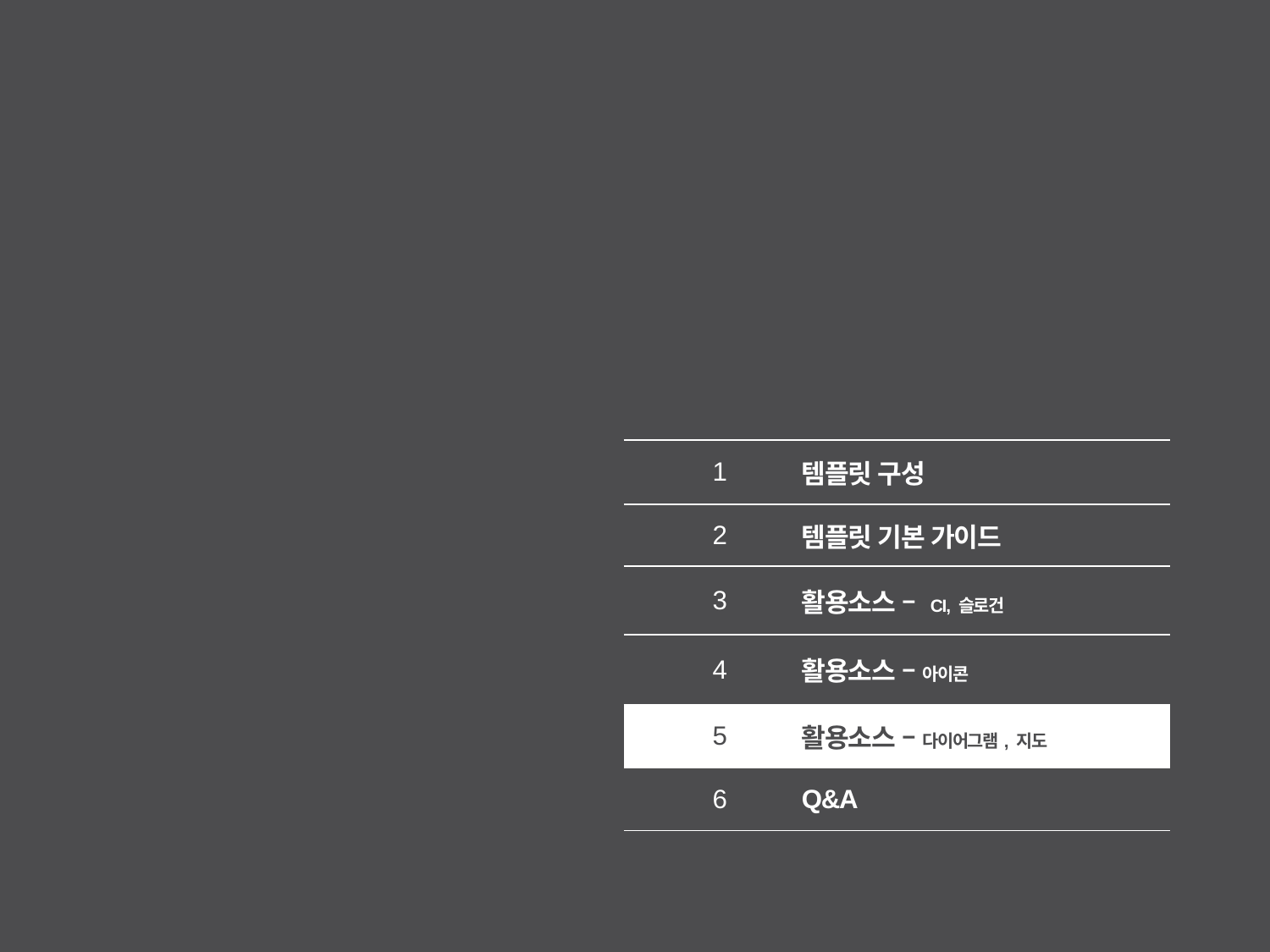

| 1 | 템플릿 구성 |
| --- | --- |
| 2 | 템플릿 기본 가이드 |
| 3 | 활용소스 – CI, 슬로건 |
| 4 | 활용소스 – 아이콘 |
| 5 | 활용소스 – 다이어그램, 지도 |
| 6 | Q&A |